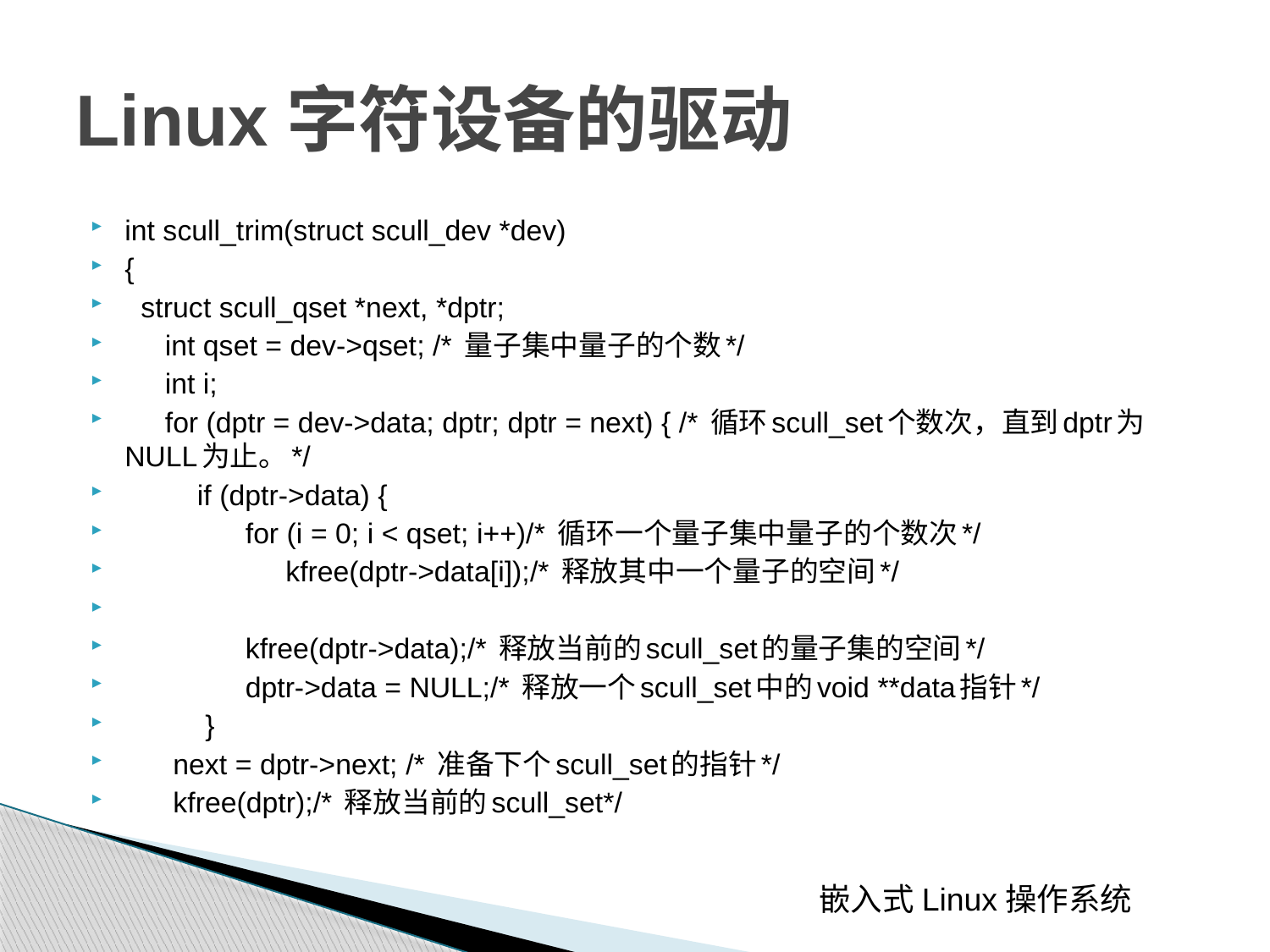

# Linux字符设备的驱动
int scull_trim(struct scull_dev *dev)
{
  struct scull_qset *next, *dptr;
     int qset = dev->qset; /* 量子集中量子的个数*/
     int i;
     for (dptr = dev->data; dptr; dptr = next) { /* 循环scull_set个数次，直到dptr为NULL为止。*/
         if (dptr->data) {
               for (i = 0; i < qset; i++)/* 循环一个量子集中量子的个数次*/
                    kfree(dptr->data[i]);/* 释放其中一个量子的空间*/

               kfree(dptr->data);/* 释放当前的scull_set的量子集的空间*/
               dptr->data = NULL;/* 释放一个scull_set中的void **data指针*/
          }
      next = dptr->next; /* 准备下个scull_set的指针*/
      kfree(dptr);/* 释放当前的scull_set*/

         嵌入式Linux操作系统